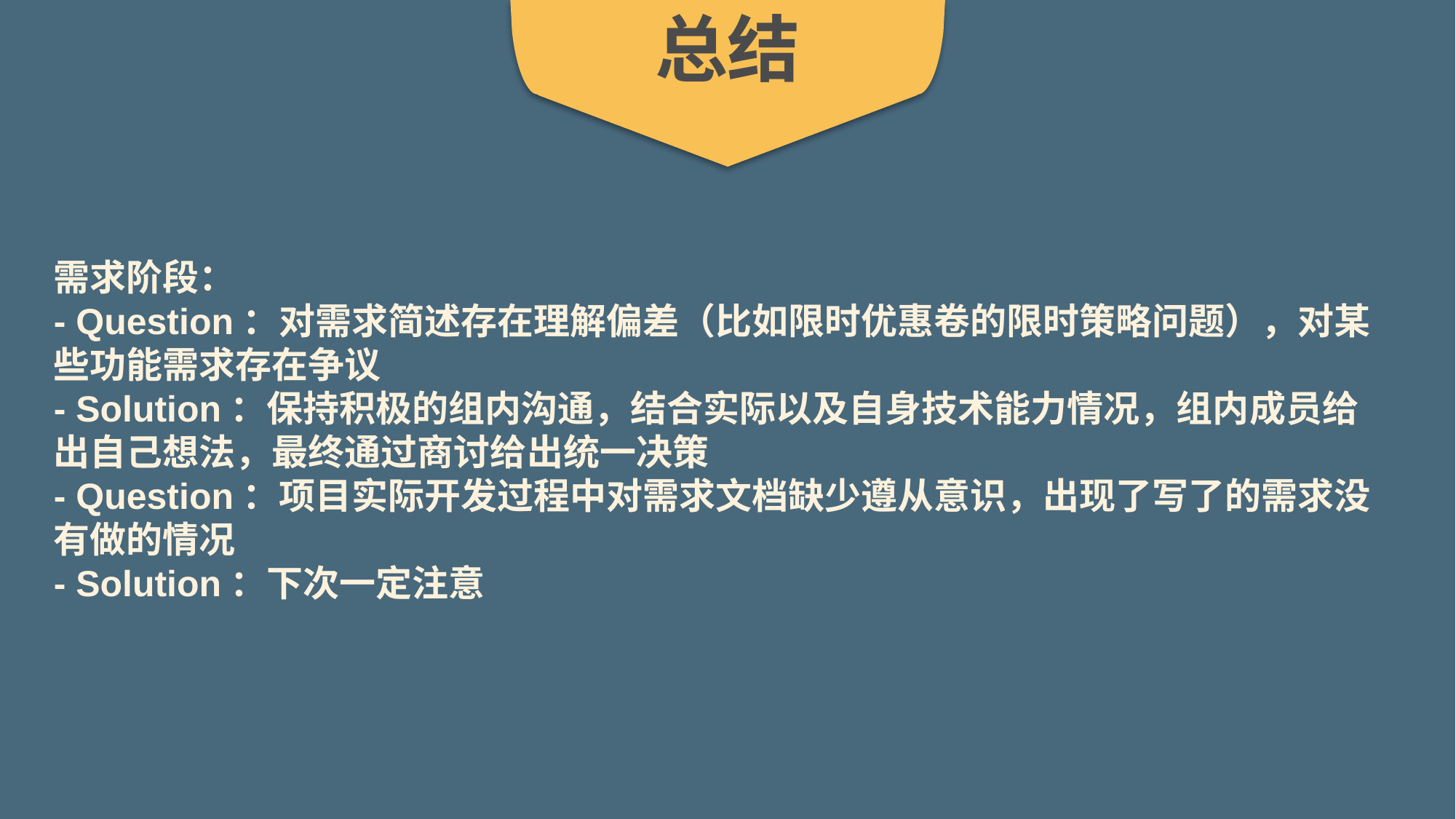

总结
需求阶段：
- Question：对需求简述存在理解偏差（比如限时优惠卷的限时策略问题），对某些功能需求存在争议
- Solution：保持积极的组内沟通，结合实际以及自身技术能力情况，组内成员给出自己想法，最终通过商讨给出统一决策
- Question：项目实际开发过程中对需求文档缺少遵从意识，出现了写了的需求没有做的情况
- Solution：下次一定注意